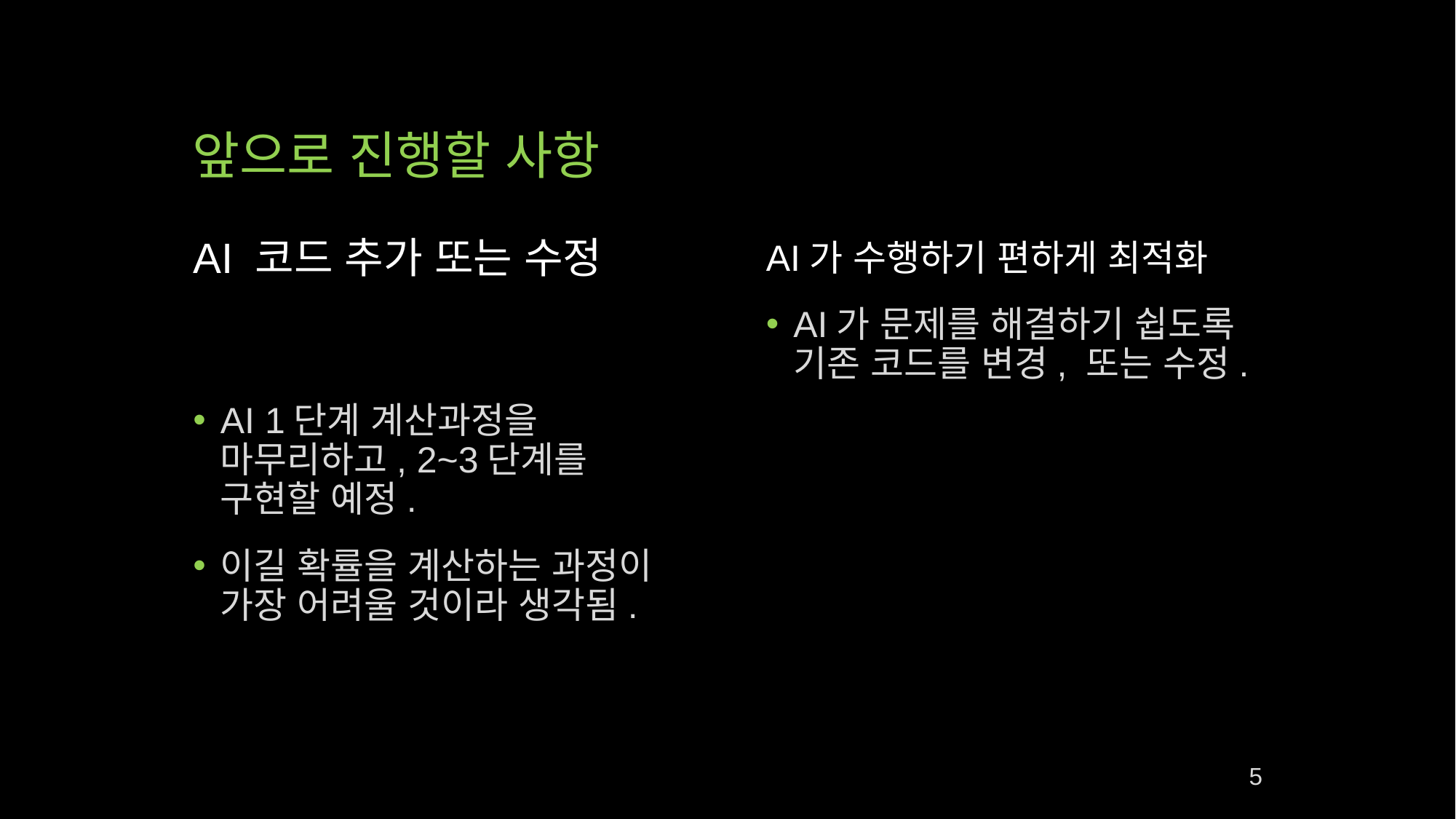

# 앞으로 진행할 사항
AI 코드 추가 또는 수정
AI가 수행하기 편하게 최적화
AI 1단계 계산과정을 마무리하고, 2~3단계를 구현할 예정.
이길 확률을 계산하는 과정이 가장 어려울 것이라 생각됨.
AI가 문제를 해결하기 쉽도록 기존 코드를 변경, 또는 수정.

5